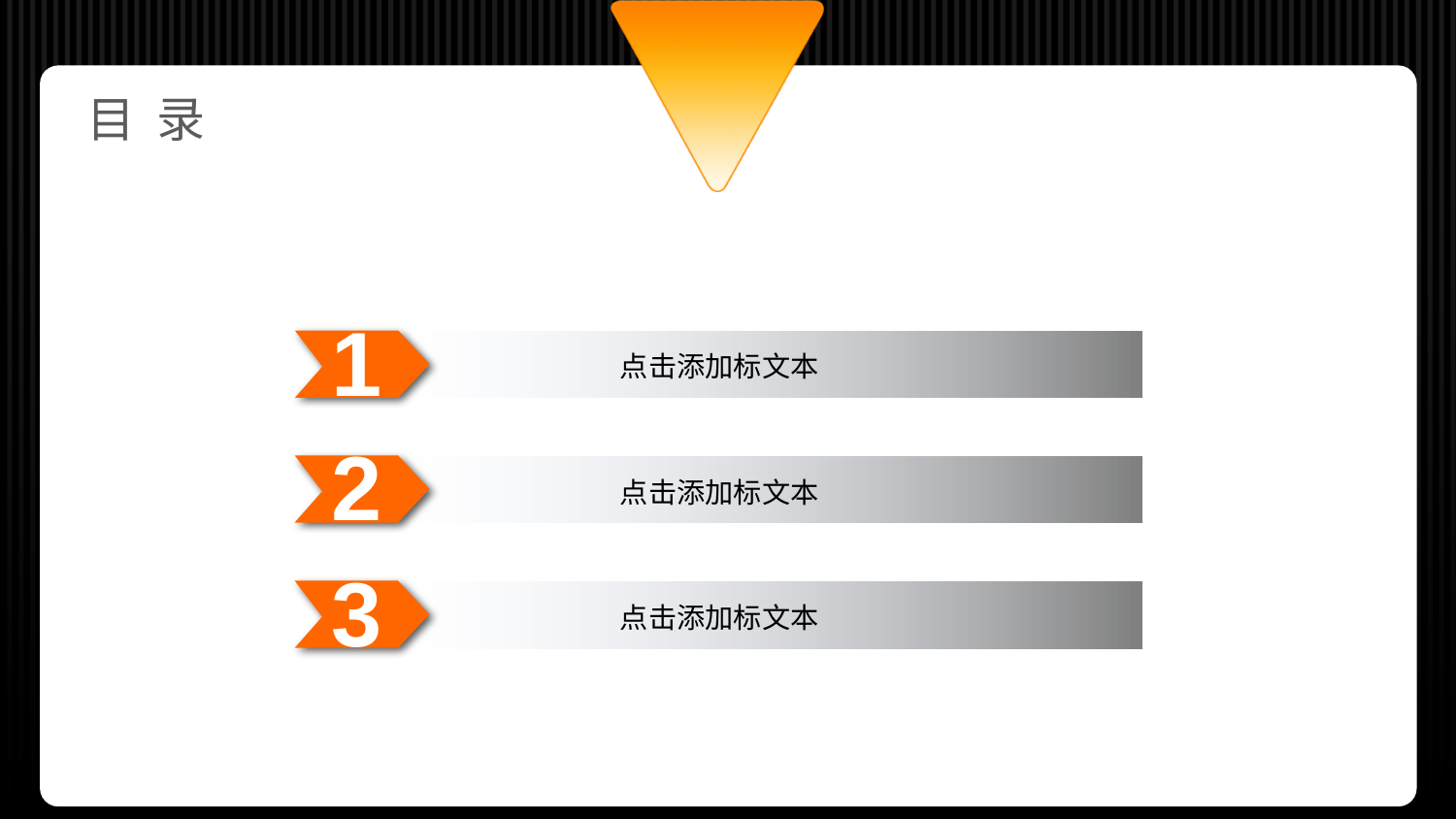

目  录
1

点击添加标文本
2

点击添加标文本
3

点击添加标文本